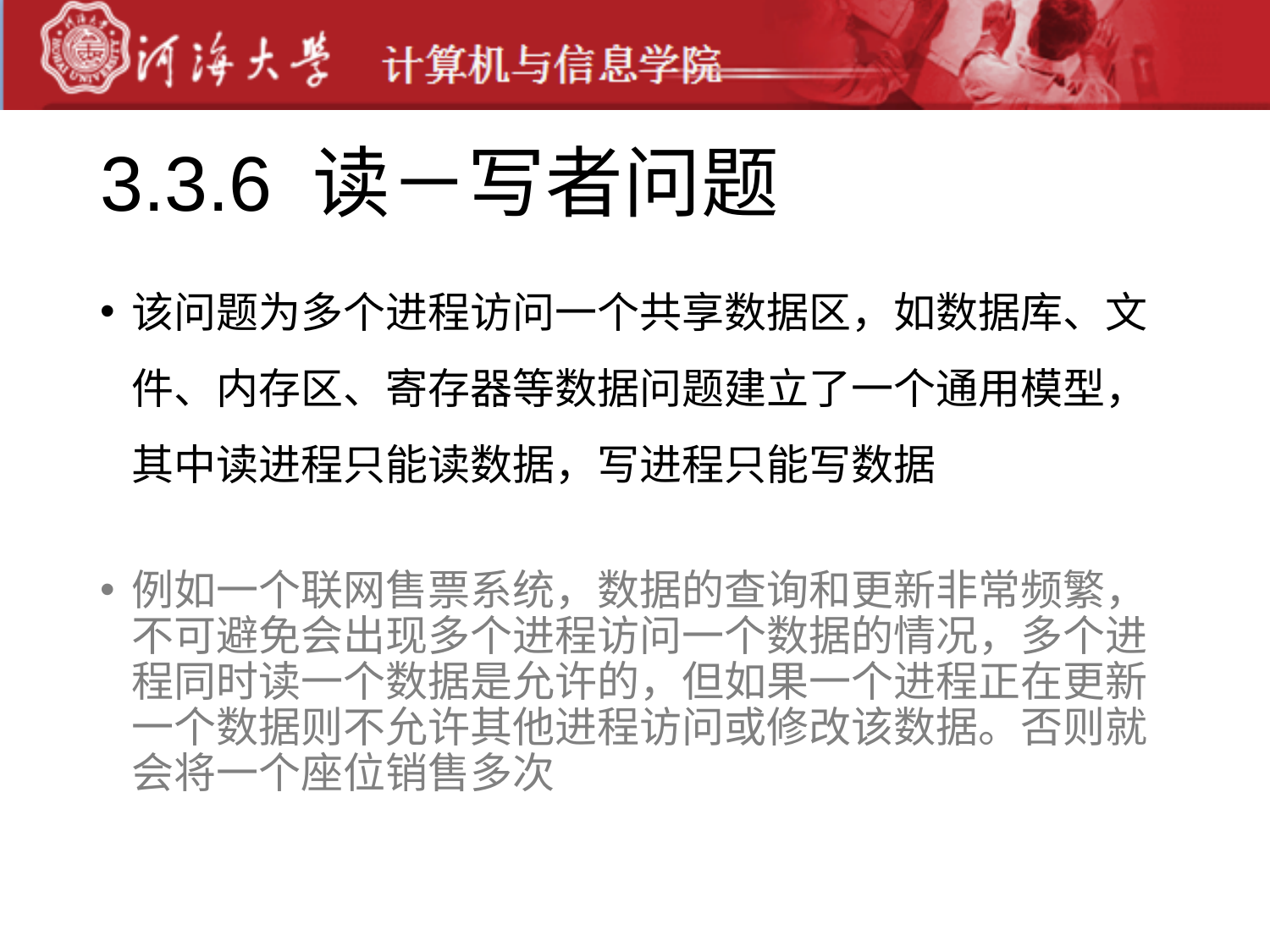

# 3.3.6 读－写者问题
该问题为多个进程访问一个共享数据区，如数据库、文件、内存区、寄存器等数据问题建立了一个通用模型，其中读进程只能读数据，写进程只能写数据

例如一个联网售票系统，数据的查询和更新非常频繁，不可避免会出现多个进程访问一个数据的情况，多个进程同时读一个数据是允许的，但如果一个进程正在更新一个数据则不允许其他进程访问或修改该数据。否则就会将一个座位销售多次